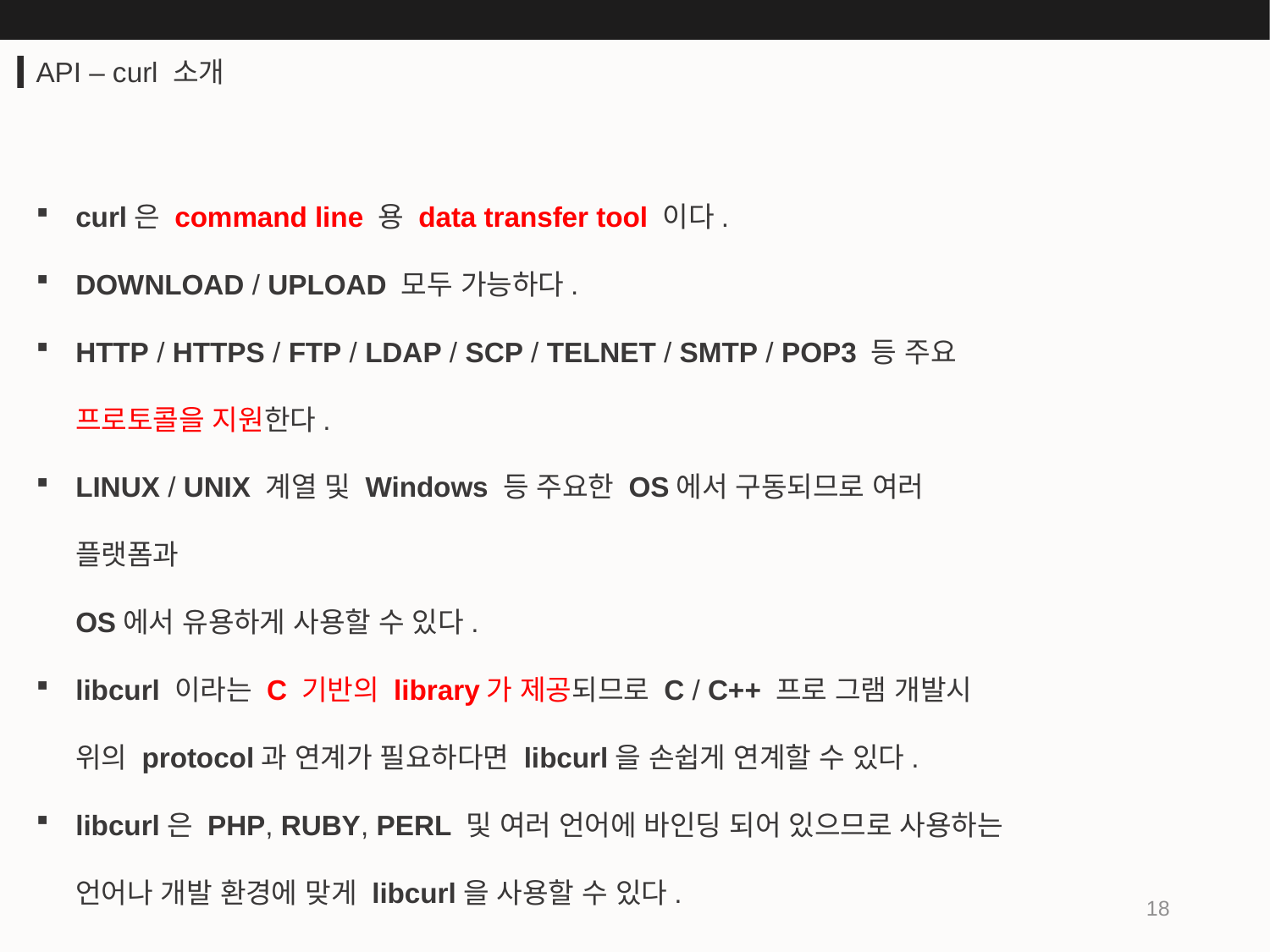

API – curl 소개

curl은 command line 용 data transfer tool 이다.
DOWNLOAD / UPLOAD 모두 가능하다.
HTTP / HTTPS / FTP / LDAP / SCP / TELNET / SMTP / POP3 등 주요
프로토콜을 지원한다.
LINUX / UNIX 계열 및 Windows 등 주요한 OS에서 구동되므로 여러 플랫폼과 
OS에서 유용하게 사용할 수 있다.
libcurl 이라는 C 기반의 library가 제공되므로 C / C++ 프로 그램 개발시
위의 protocol과 연계가 필요하다면 libcurl을 손쉽게 연계할 수 있다.
libcurl은 PHP, RUBY, PERL 및 여러 언어에 바인딩 되어 있으므로 사용하는
언어나 개발 환경에 맞게 libcurl을 사용할 수 있다.
18